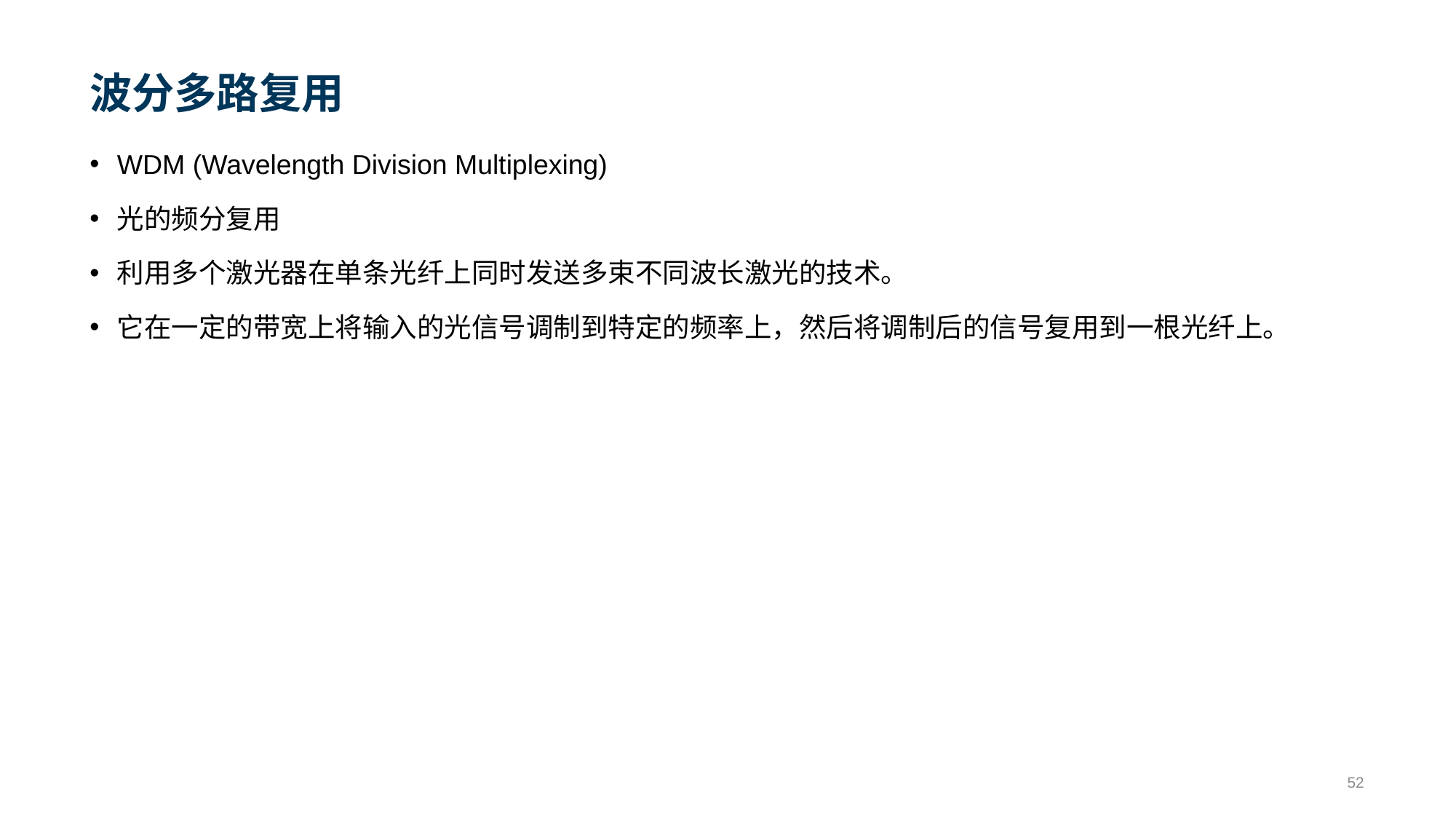

# 波分多路复用
WDM (Wavelength Division Multiplexing)
光的频分复用
利用多个激光器在单条光纤上同时发送多束不同波长激光的技术。
它在一定的带宽上将输入的光信号调制到特定的频率上，然后将调制后的信号复用到一根光纤上。
52